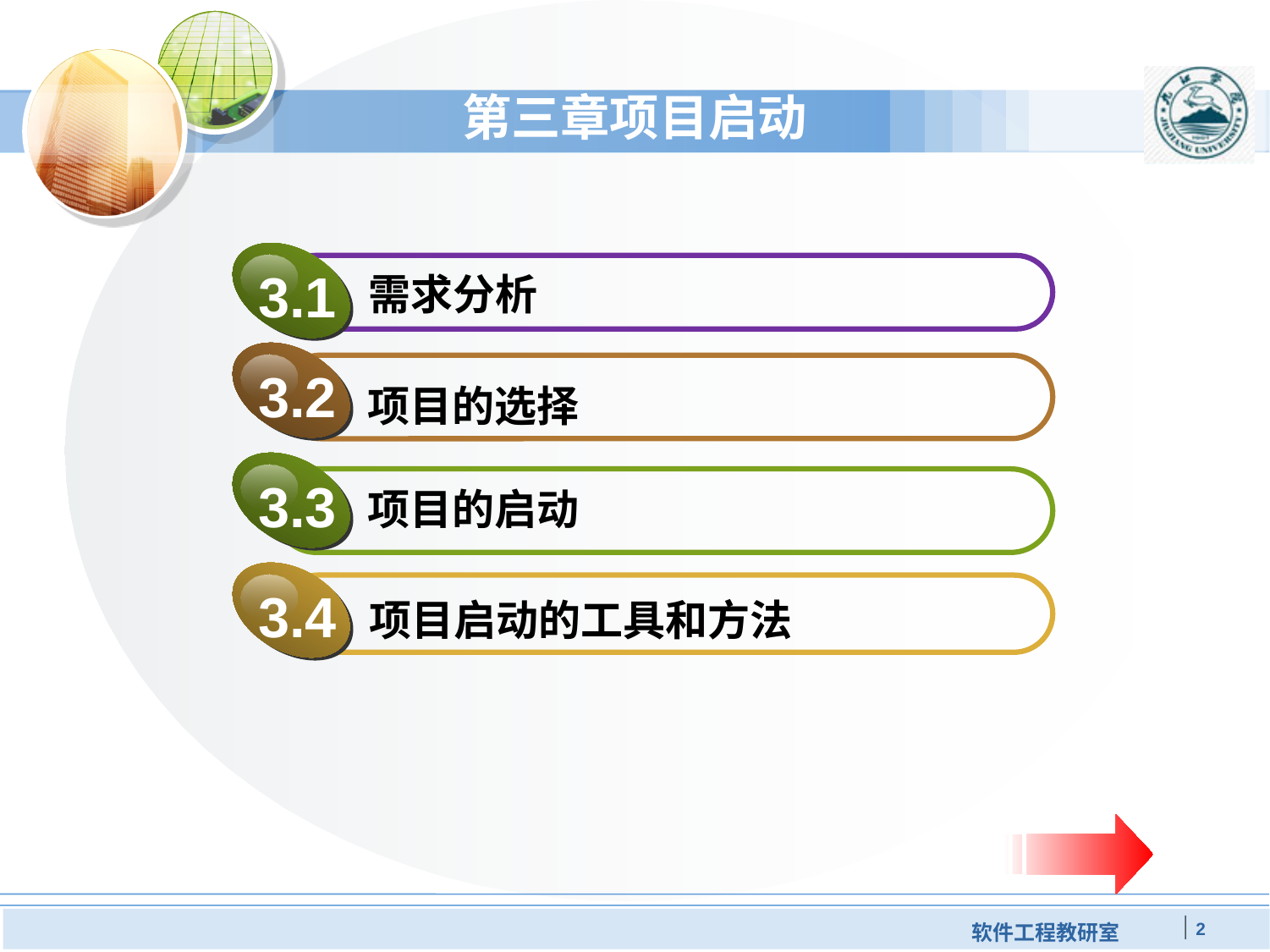

# 第三章项目启动

需求分析
3.1

3.2

项目的选择

3.3

项目的启动

3.4

项目启动的工具和方法